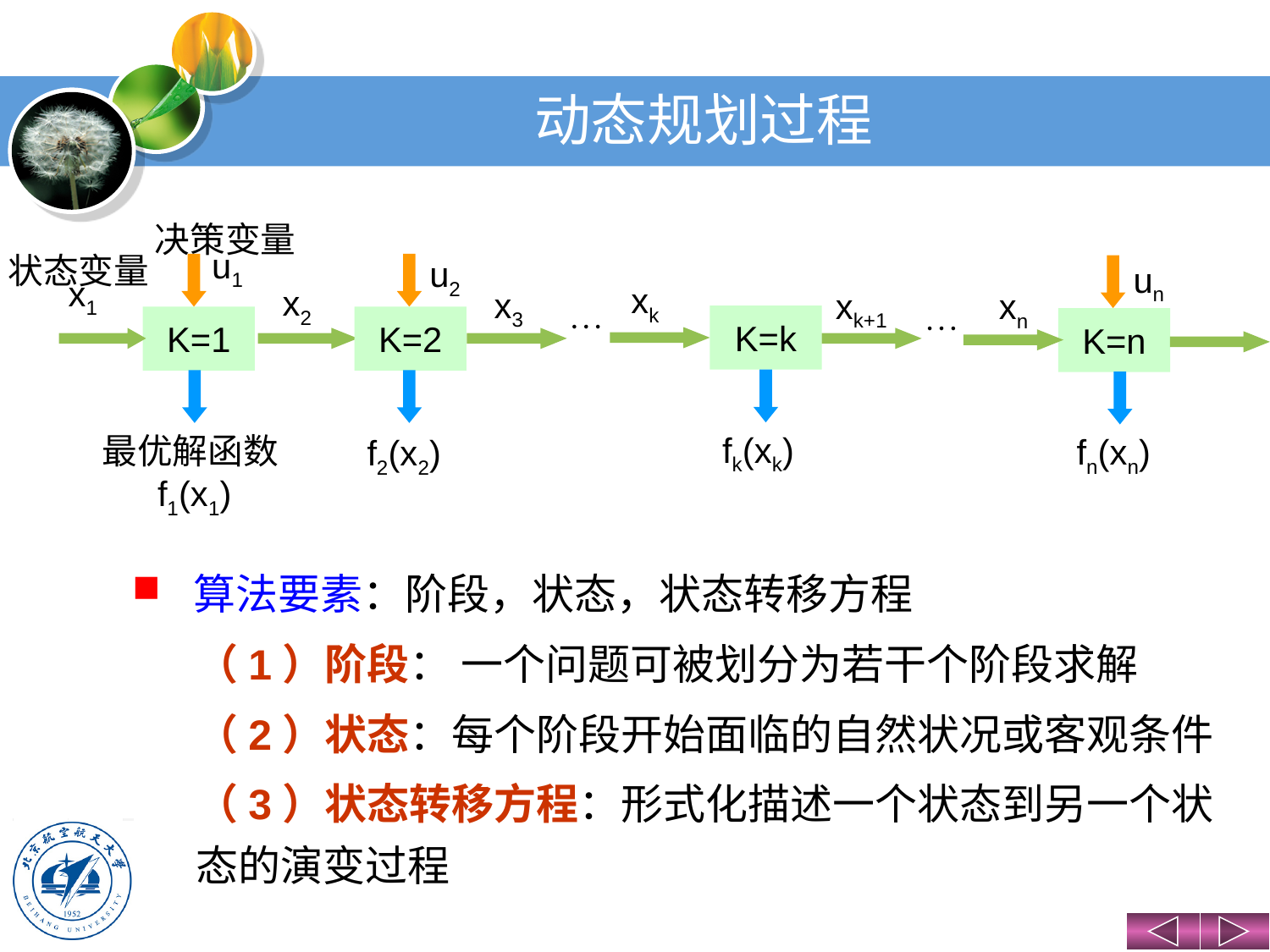

# 动态规划过程
决策变量u1
u2
un

状态变量x1
xk
x2
x3
xk+1
xn
…
…
K=k
K=1
K=2
K=n

fk(xk)
最优解函数f1(x1)
fn(xn)
f2(x2)
算法要素：阶段，状态，状态转移方程
（1）阶段： 一个问题可被划分为若干个阶段求解
（2）状态：每个阶段开始面临的自然状况或客观条件
（3）状态转移方程：形式化描述一个状态到另一个状态的演变过程
101